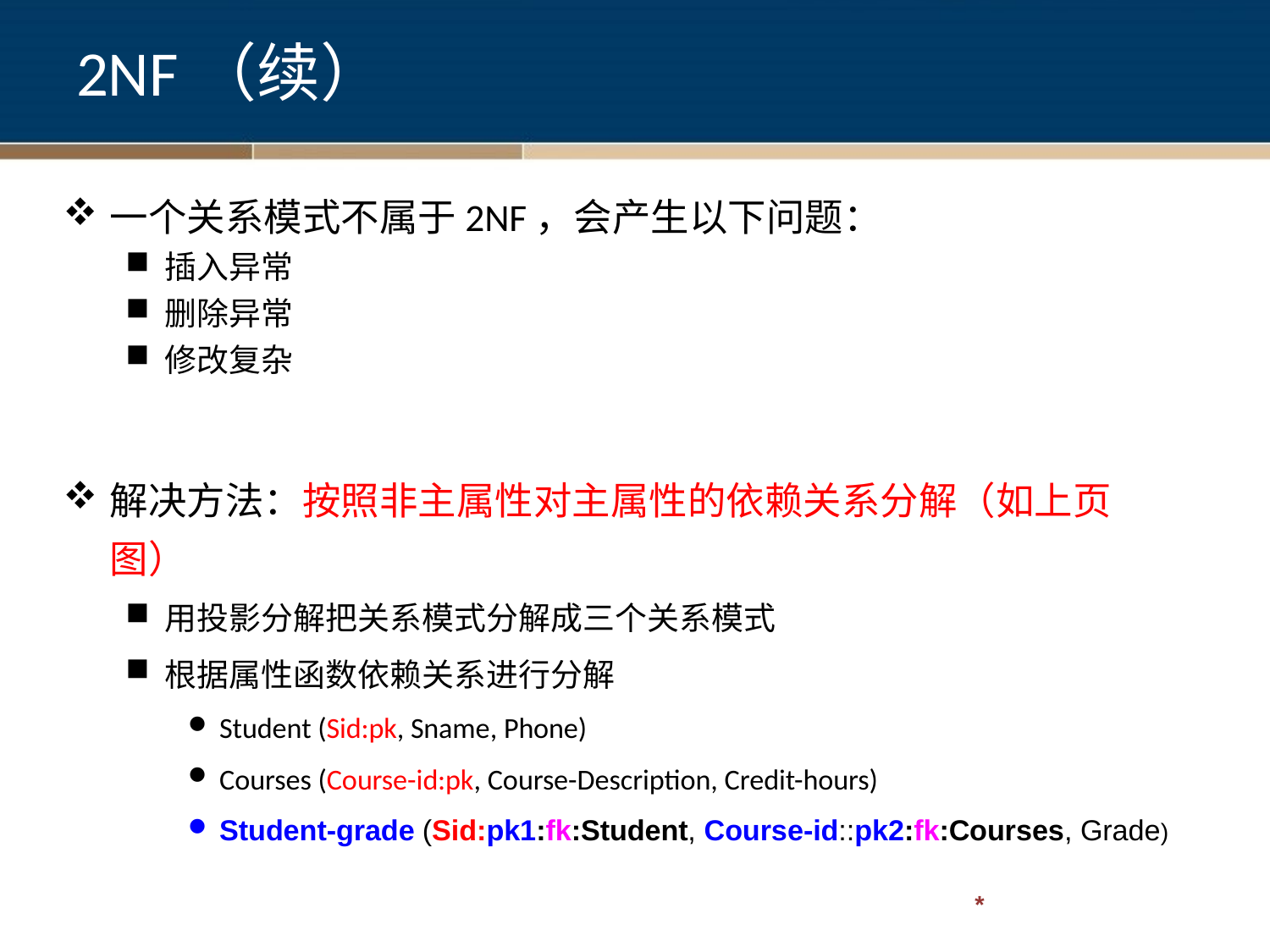

2NF（续）
一个关系模式不属于2NF，会产生以下问题：
插入异常
删除异常
修改复杂

解决方法：按照非主属性对主属性的依赖关系分解（如上页图）
用投影分解把关系模式分解成三个关系模式
根据属性函数依赖关系进行分解
Student (Sid:pk, Sname, Phone)
Courses (Course-id:pk, Course-Description, Credit-hours)
Student-grade (Sid:pk1:fk:Student, Course-id::pk2:fk:Courses, Grade)

*